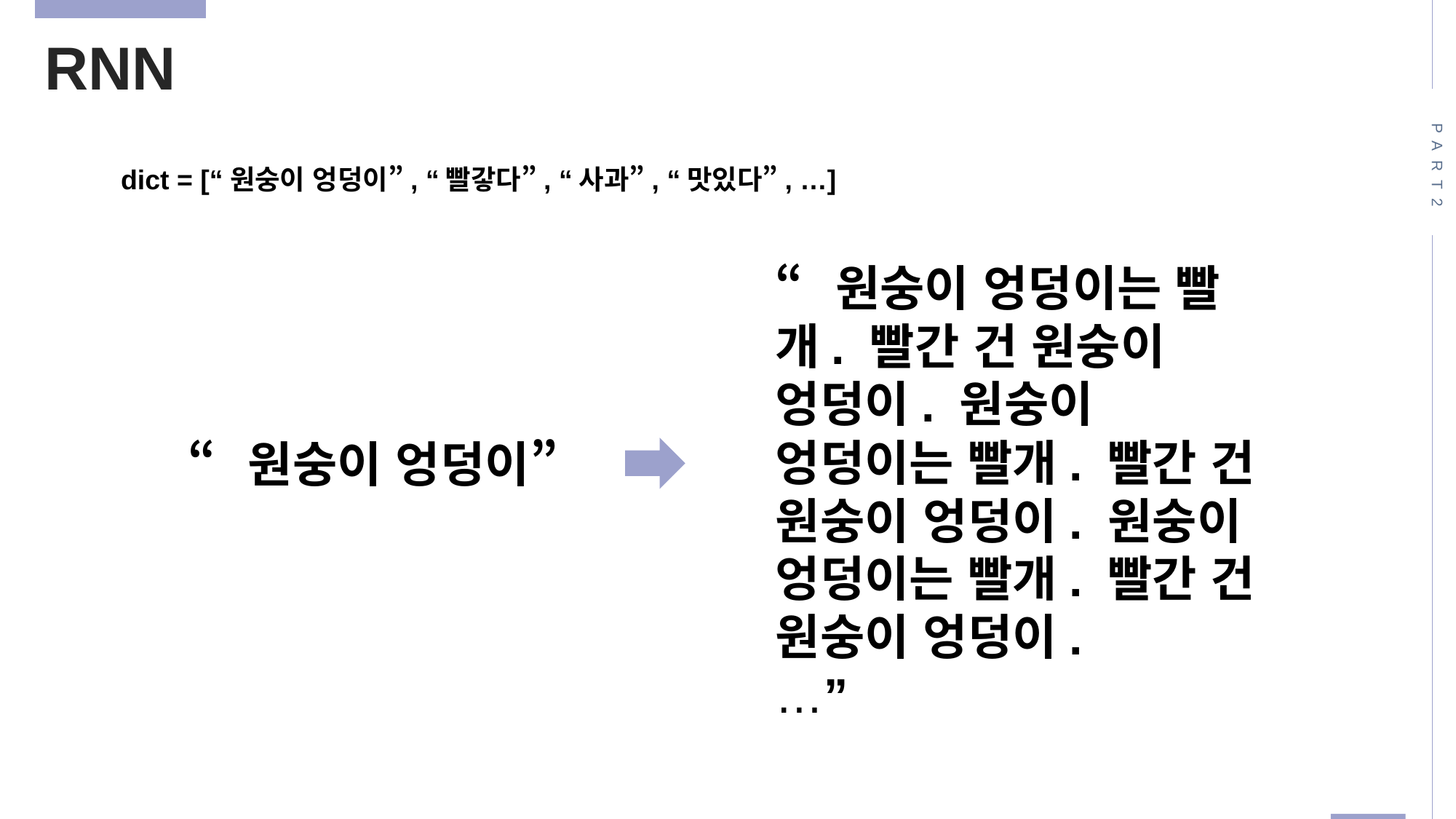

RNN
PART2
dict = [“원숭이 엉덩이”, “빨갛다”, “사과”, “맛있다”, …]
“원숭이 엉덩이는 빨개. 빨간 건 원숭이 엉덩이. 원숭이 엉덩이는 빨개. 빨간 건 원숭이 엉덩이. 원숭이 엉덩이는 빨개. 빨간 건 원숭이 엉덩이.
…”
“원숭이 엉덩이”